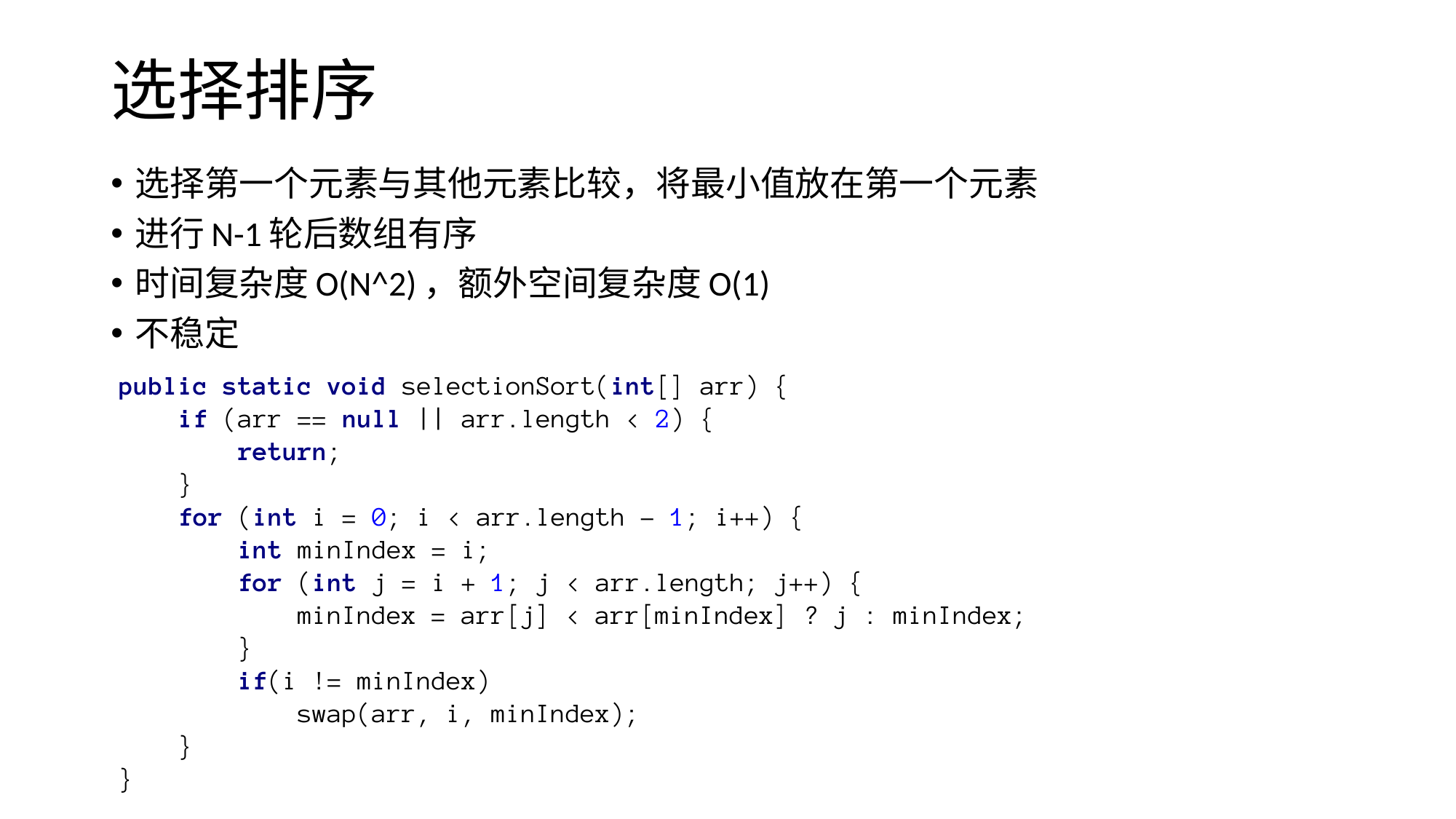

# 选择排序
选择第一个元素与其他元素比较，将最小值放在第一个元素
进行N-1轮后数组有序
时间复杂度O(N^2)，额外空间复杂度O(1)
不稳定

public static void selectionSort(int[] arr) {
    if (arr == null || arr.length < 2) {
        return;
    }
    for (int i = 0; i < arr.length - 1; i++) {
        int minIndex = i;
        for (int j = i + 1; j < arr.length; j++) {
            minIndex = arr[j] < arr[minIndex] ? j : minIndex;
        }
        if(i != minIndex)
            swap(arr, i, minIndex);
    }
}